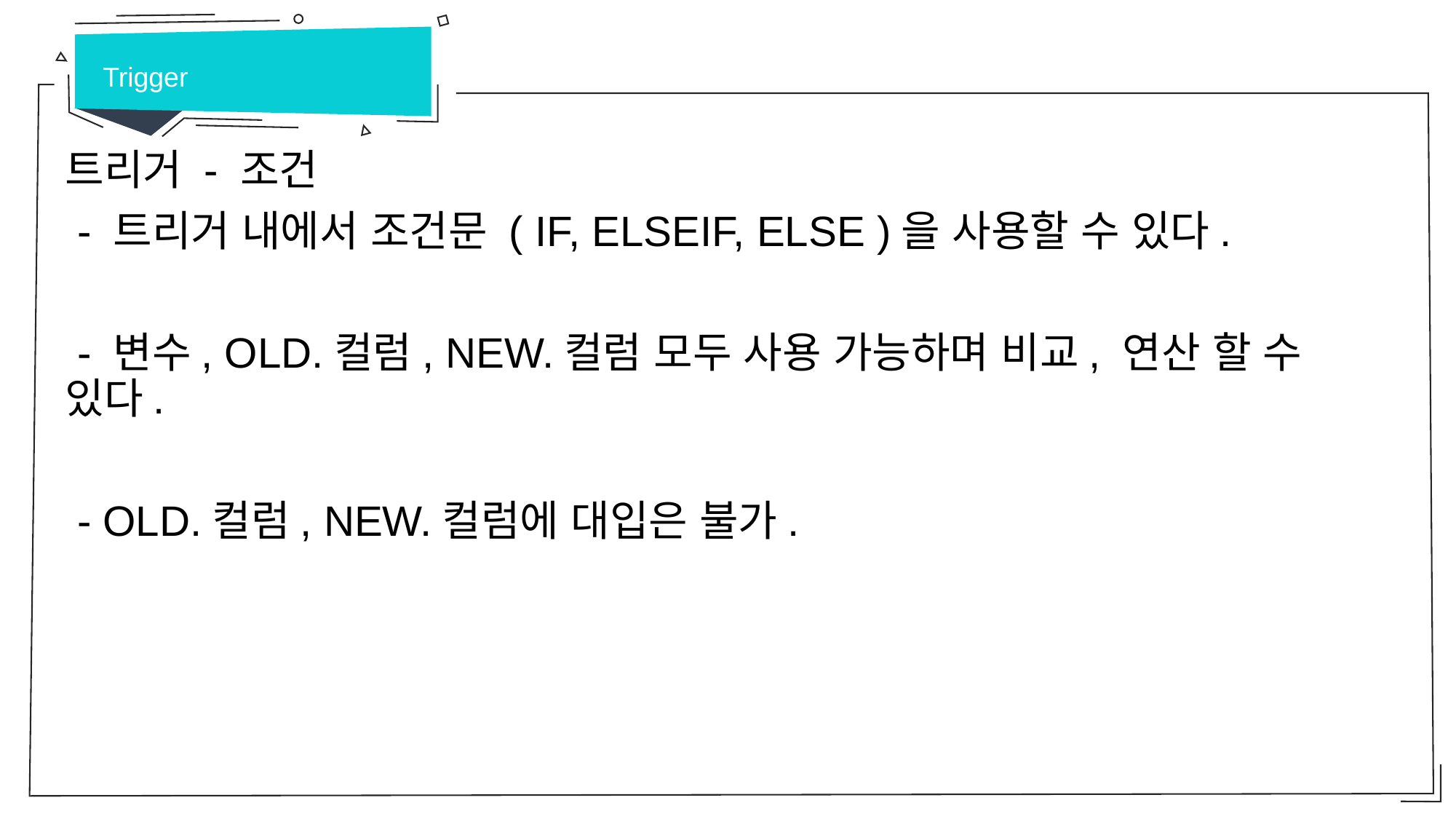

Trigger
트리거 - 조건
 - 트리거 내에서 조건문 ( IF, ELSEIF, ELSE )을 사용할 수 있다.

 - 변수, OLD.컬럼, NEW.컬럼 모두 사용 가능하며 비교, 연산 할 수 있다.

 - OLD.컬럼, NEW.컬럼에 대입은 불가.